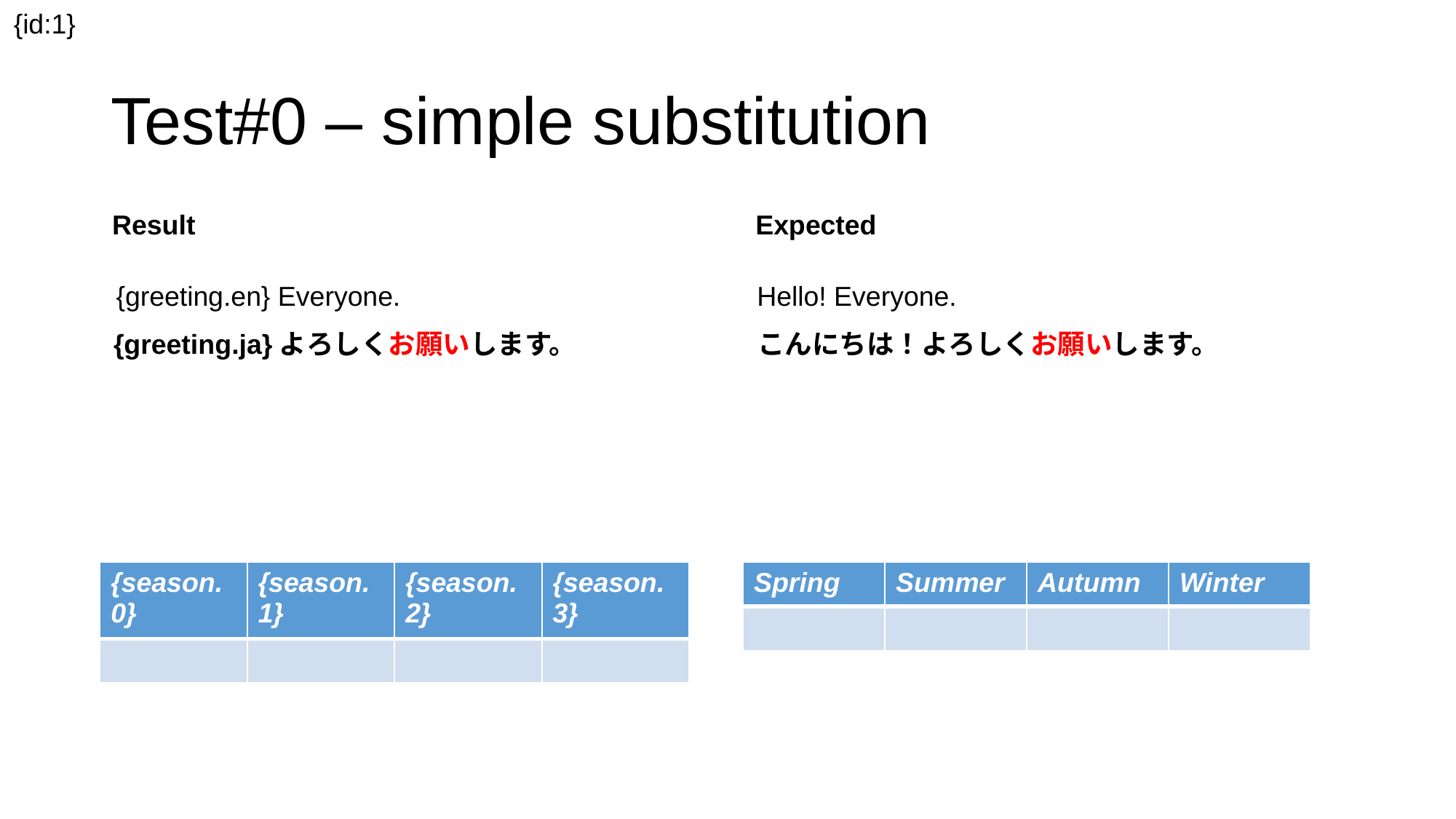

{id:1}
# Test#0 – simple substitution
Result
Expected
{greeting.en} Everyone.
Hello! Everyone.
{greeting.ja}よろしくお願いします。
こんにちは！よろしくお願いします。
| {season.0} | {season.1} | {season.2} | {season.3} |
| --- | --- | --- | --- |
|  |  |  |  |
| Spring | Summer | Autumn | Winter |
| --- | --- | --- | --- |
|  |  |  |  |